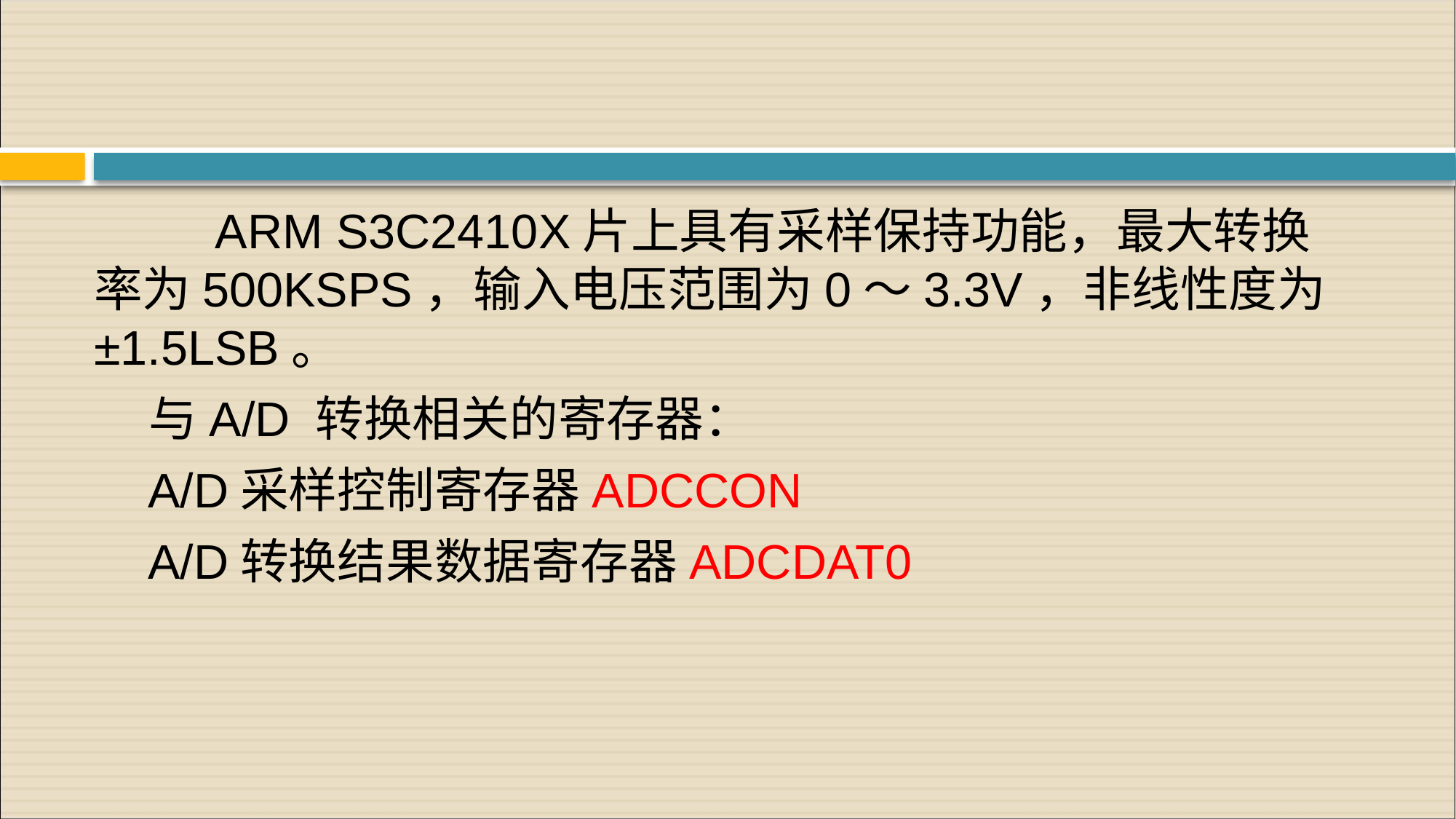

ARM S3C2410X片上具有采样保持功能，最大转换率为500KSPS，输入电压范围为0～3.3V，非线性度为±1.5LSB。
    与A/D 转换相关的寄存器：
    A/D采样控制寄存器ADCCON
    A/D转换结果数据寄存器ADCDAT0